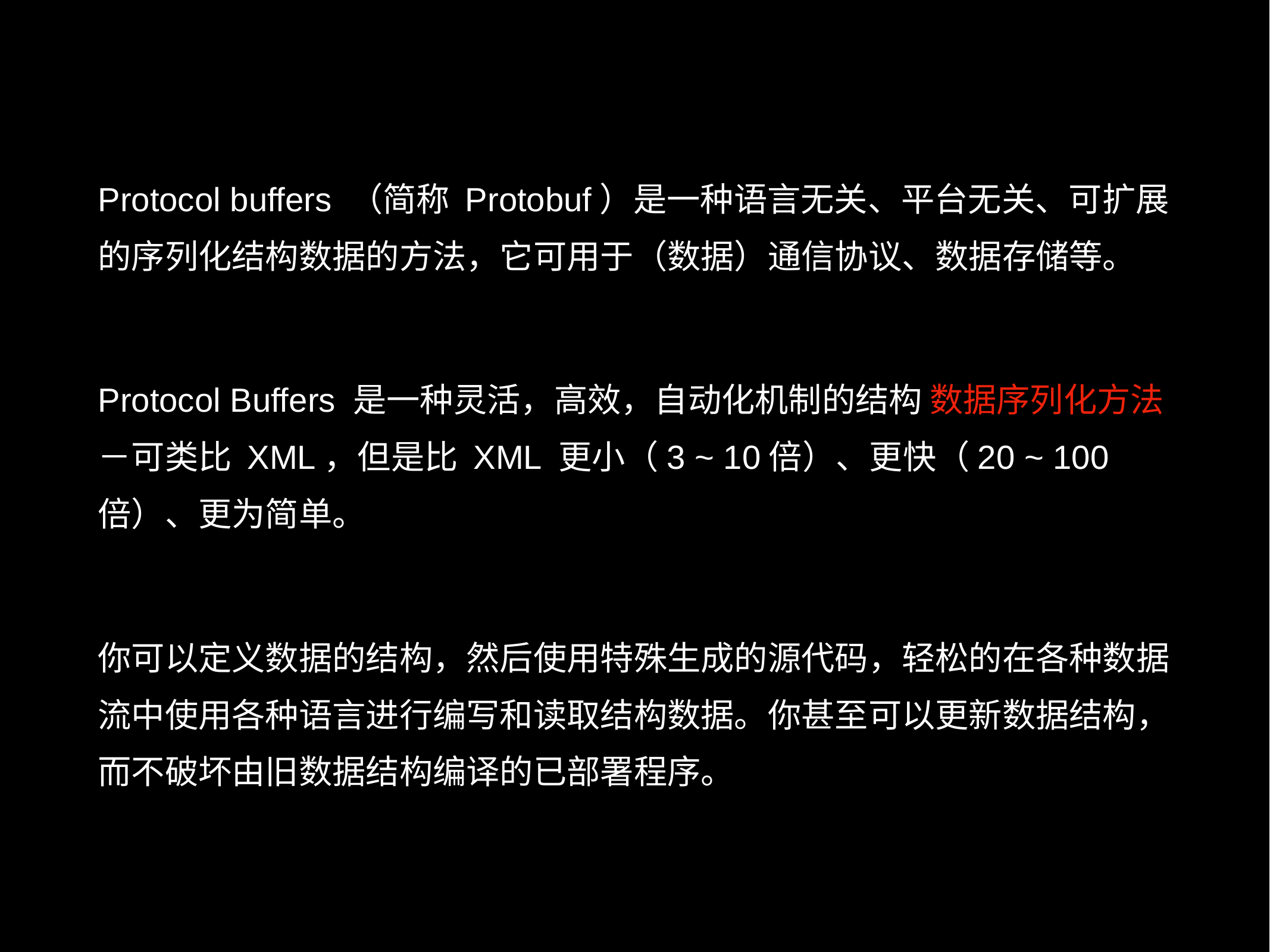

Protocol buffers （简称 Protobuf）是一种语言无关、平台无关、可扩展的序列化结构数据的方法，它可用于（数据）通信协议、数据存储等。

Protocol Buffers 是一种灵活，高效，自动化机制的结构 数据序列化方法－可类比 XML，但是比 XML 更小（3 ~ 10倍）、更快（20 ~ 100倍）、更为简单。

你可以定义数据的结构，然后使用特殊生成的源代码，轻松的在各种数据流中使用各种语言进行编写和读取结构数据。你甚至可以更新数据结构，而不破坏由旧数据结构编译的已部署程序。